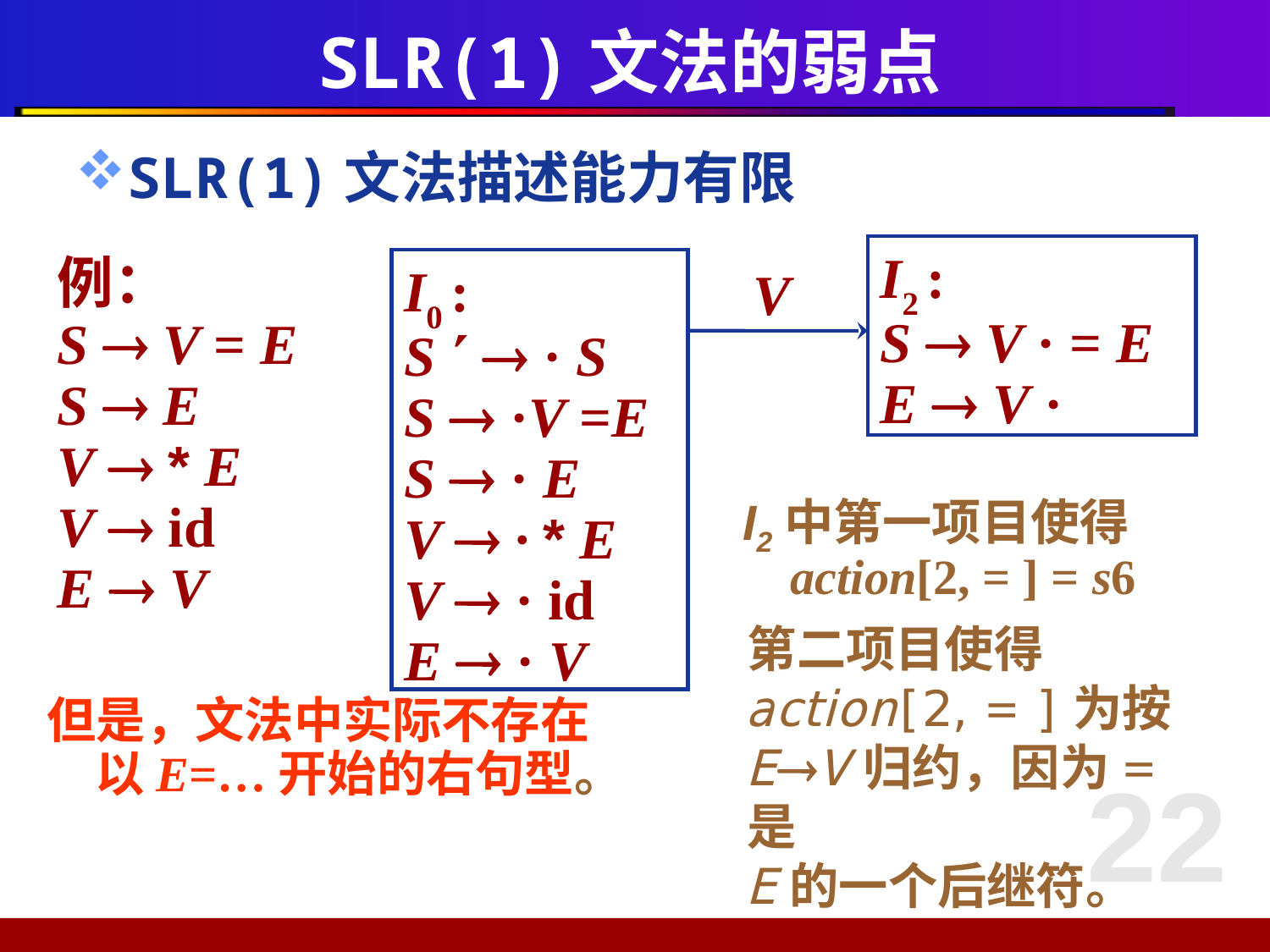

# SLR(1)文法的弱点
SLR(1)文法描述能力有限
I2 :
S → V · = E
E → V ·
例：
S → V = E
S → E
V → * E
V → id
E → V
I0 :
S ′ → · S
S → ·V =E
S → · E
V → · * E
V → · id
E → · V
V

I2中第一项目使得action[2, = ] = s6
第二项目使得
action[2, = ]为按
E→V归约，因为=是
E的一个后继符。
但是，文法中实际不存在以E=…开始的右句型。
22